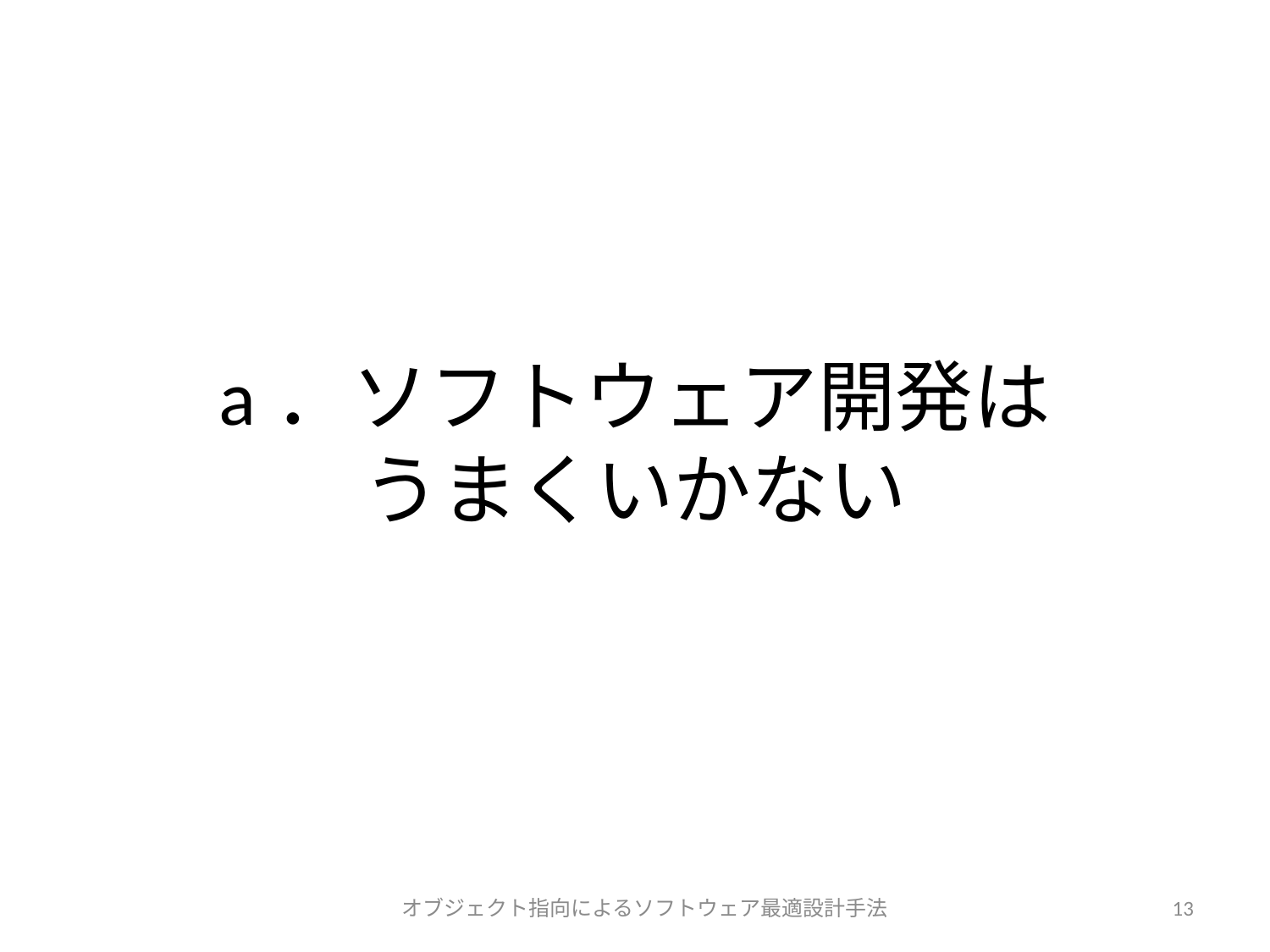

# a．ソフトウェア開発は うまくいかない
オブジェクト指向によるソフトウェア最適設計手法
13